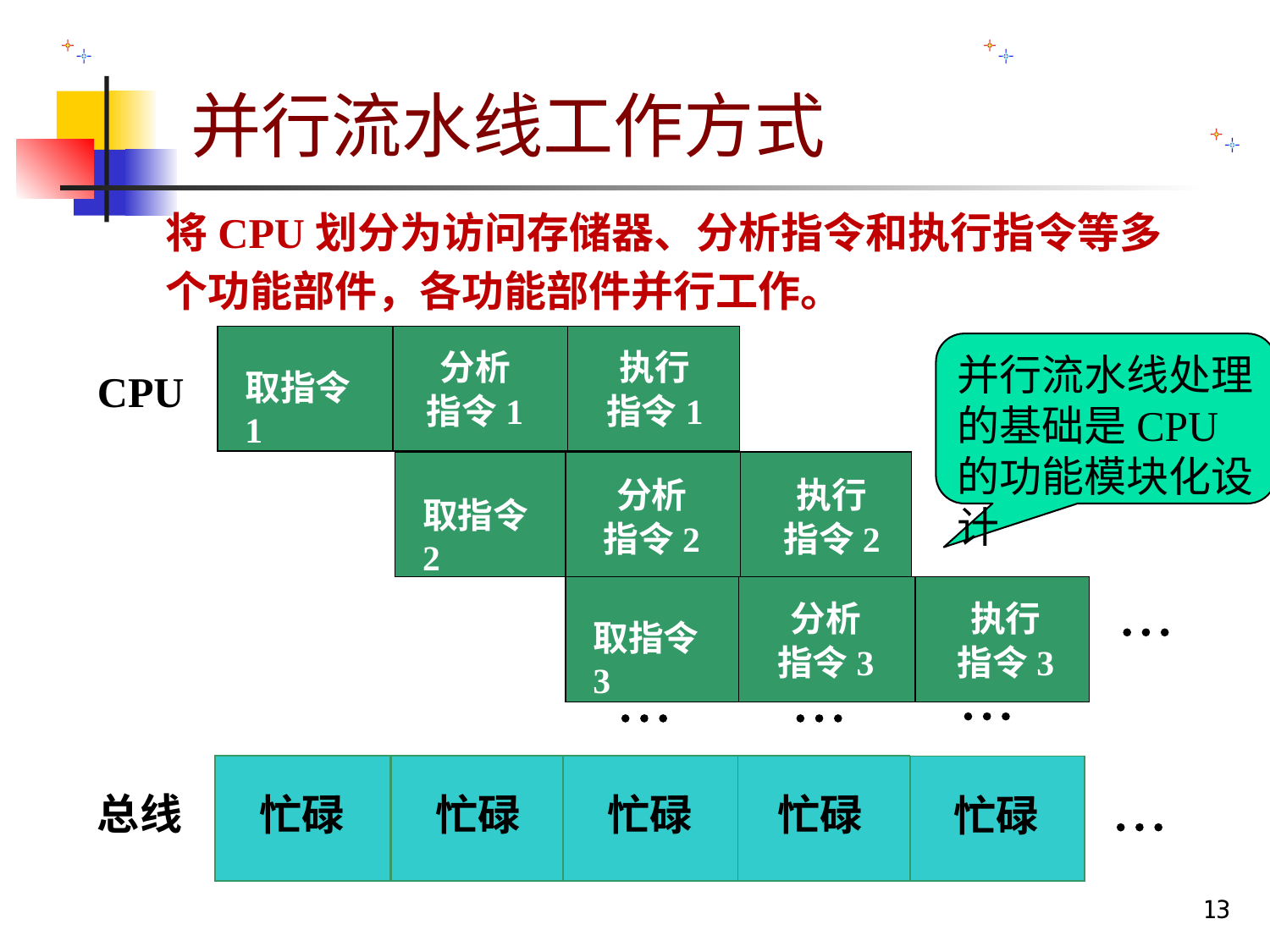

# 并行流水线工作方式
将CPU划分为访问存储器、分析指令和执行指令等多个功能部件，各功能部件并行工作。

取指令1

分析
指令1

执行
指令1
并行流水线处理的基础是CPU的功能模块化设计
CPU
 EU

取指令2

分析
指令2

执行
指令2

取指令3

分析
指令3

执行
指令3
…
…
…
…

总线
…
忙碌
忙碌
忙碌
忙碌
忙碌
13